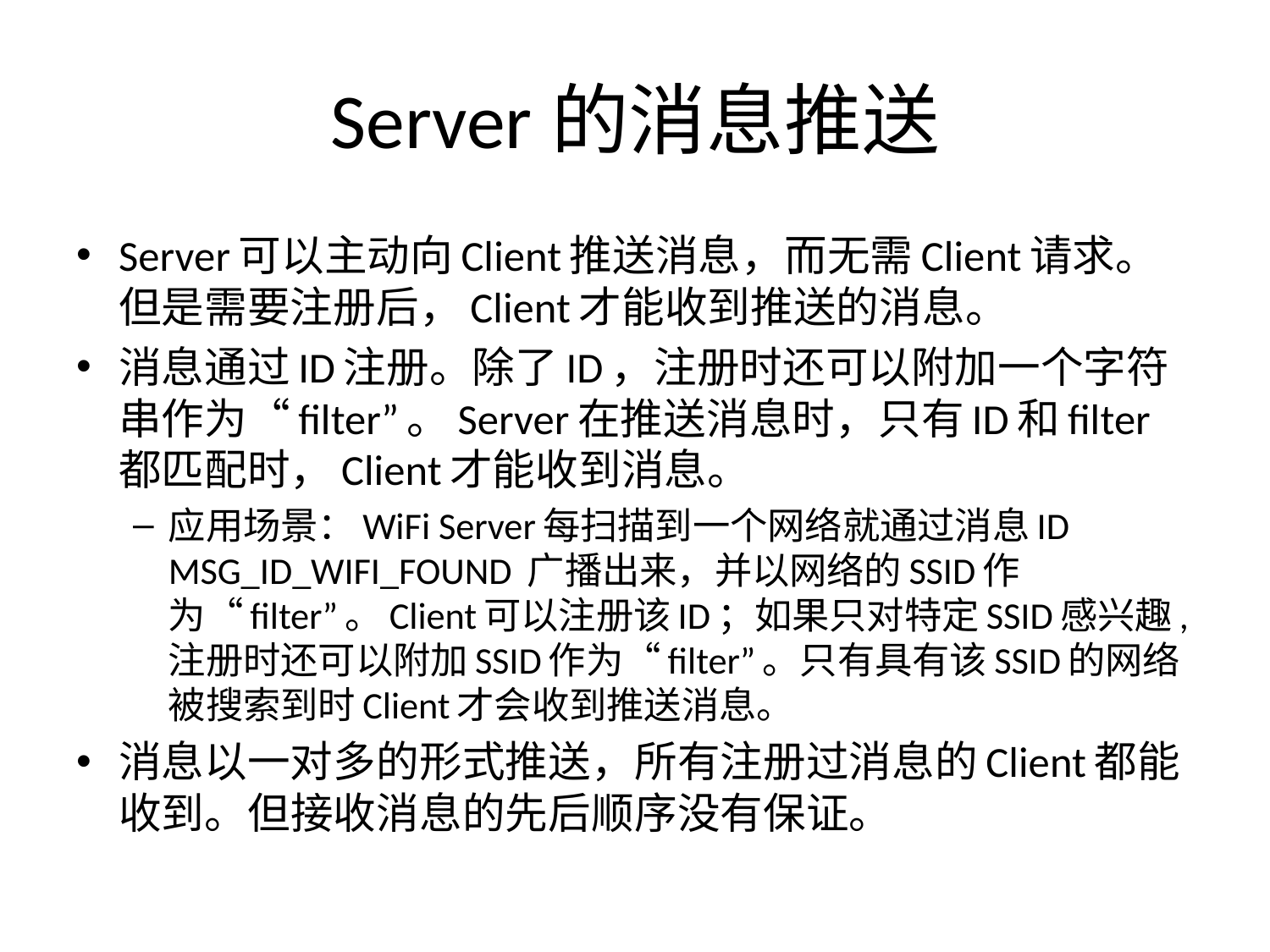

# Server的消息推送
Server可以主动向Client推送消息，而无需Client请求。但是需要注册后，Client才能收到推送的消息。
消息通过ID注册。除了ID，注册时还可以附加一个字符串作为“filter”。Server在推送消息时，只有ID和filter都匹配时，Client才能收到消息。
应用场景：WiFi Server每扫描到一个网络就通过消息ID MSG_ID_WIFI_FOUND 广播出来，并以网络的SSID作为“filter”。Client可以注册该ID；如果只对特定SSID感兴趣,注册时还可以附加SSID作为“filter”。只有具有该SSID的网络被搜索到时Client才会收到推送消息。
消息以一对多的形式推送，所有注册过消息的Client都能收到。但接收消息的先后顺序没有保证。